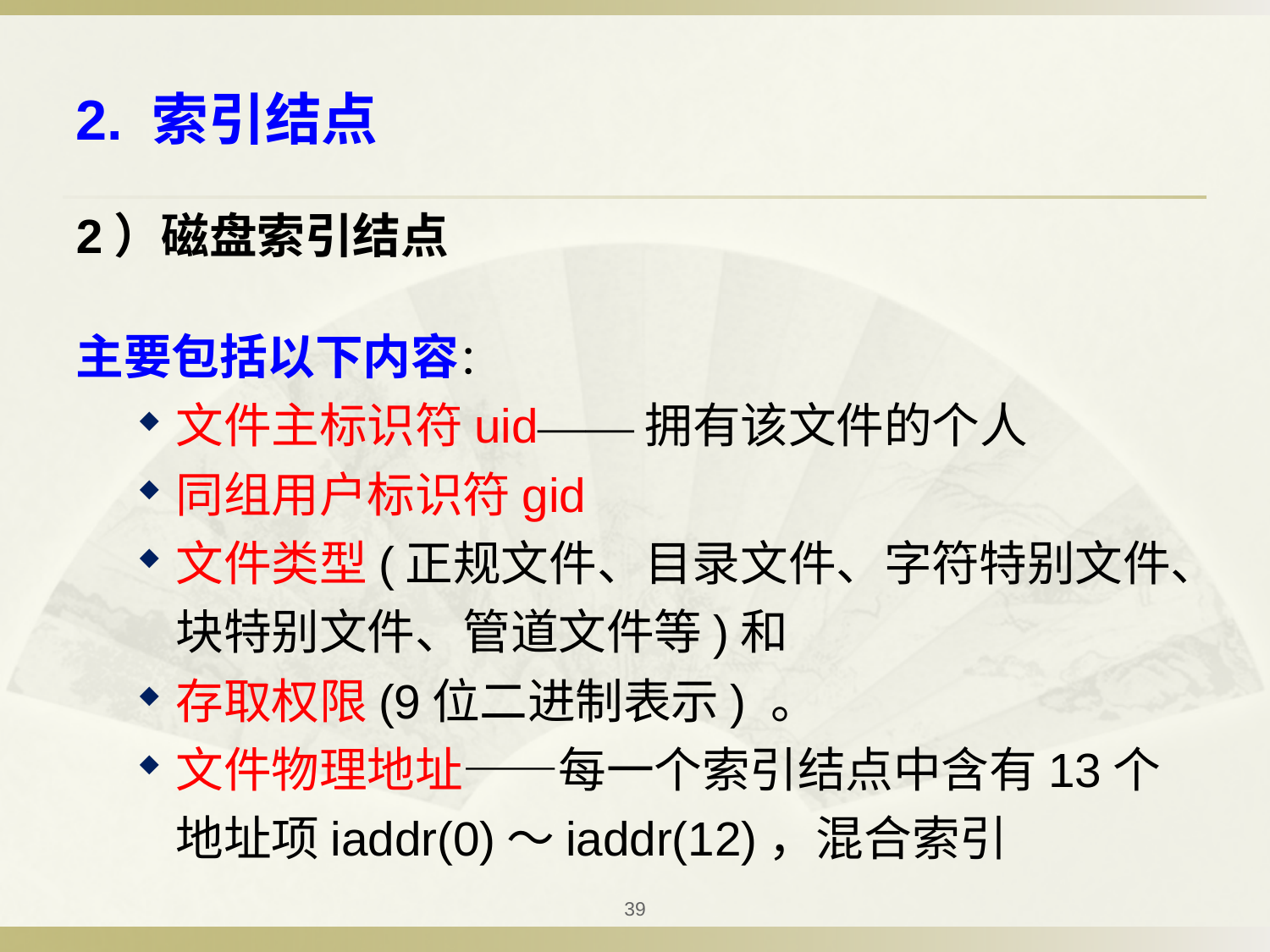

# 2. 索引结点
2）磁盘索引结点

主要包括以下内容：
文件主标识符uid——拥有该文件的个人
同组用户标识符gid
文件类型(正规文件、目录文件、字符特别文件、块特别文件、管道文件等)和
存取权限(9位二进制表示) 。
文件物理地址——每一个索引结点中含有13个地址项iaddr(0)～iaddr(12)，混合索引
39